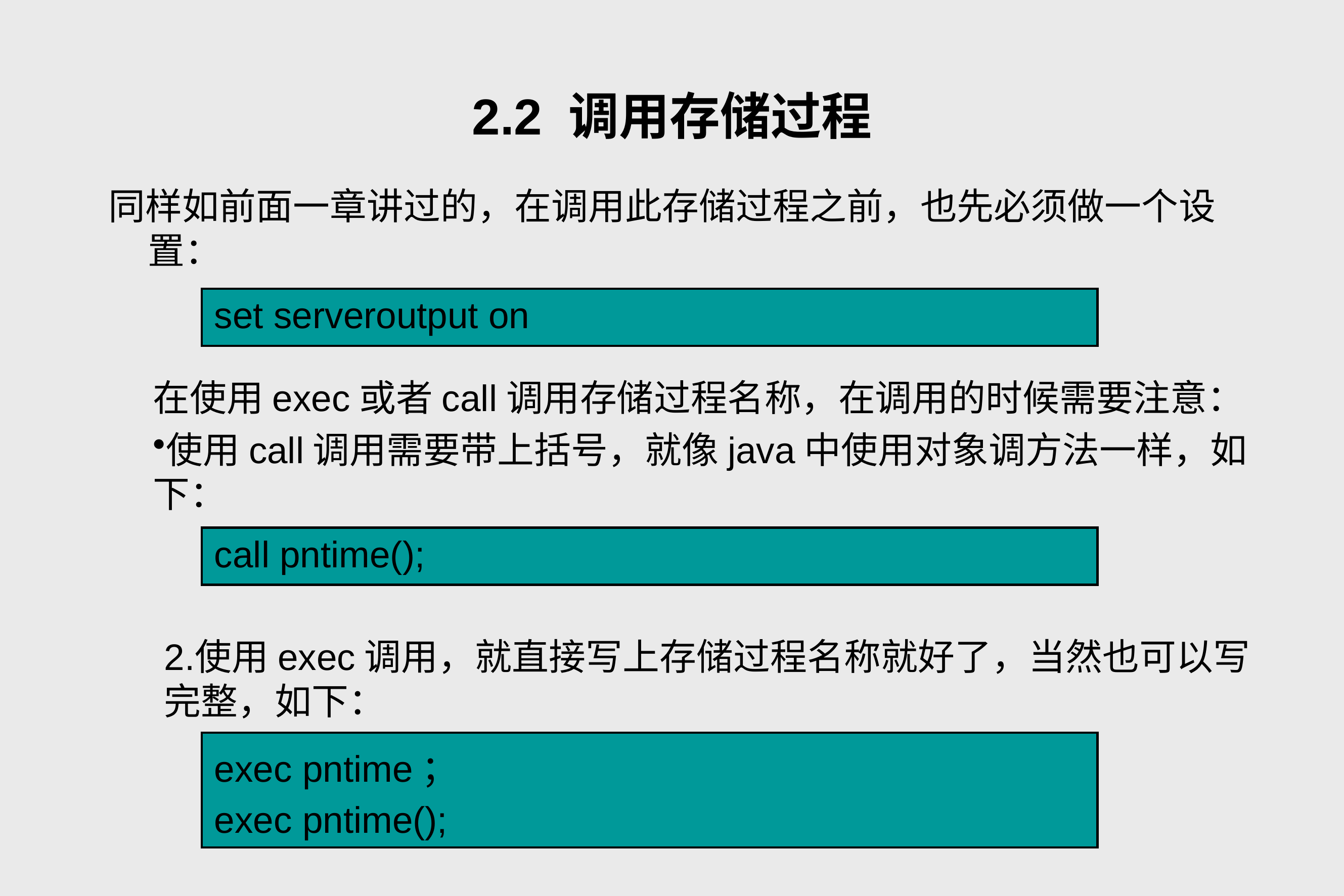

# 2.2 调用存储过程
同样如前面一章讲过的，在调用此存储过程之前，也先必须做一个设置：
| set serveroutput on |
| --- |
在使用exec或者call调用存储过程名称，在调用的时候需要注意：
使用call调用需要带上括号，就像java中使用对象调方法一样，如下：
| call pntime(); |
| --- |
使用exec调用，就直接写上存储过程名称就好了，当然也可以写完整，如下：
| exec pntime； exec pntime(); |
| --- |